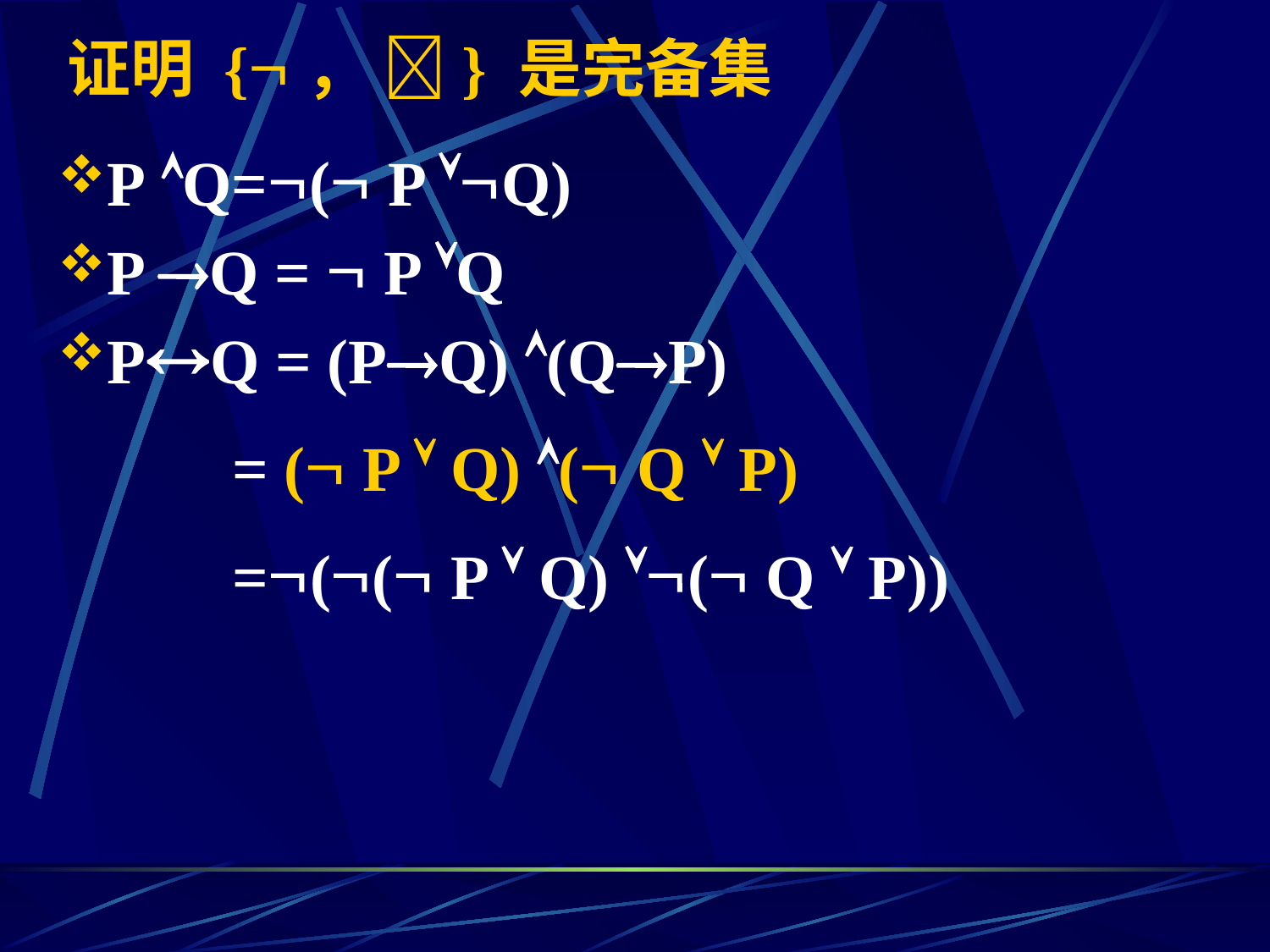

# 证明 {¬， ∨} 是完备集
P ∧Q=¬(¬ P ∨¬Q)
P →Q = ¬ P ∨Q
P↔Q = (P→Q) ∧(Q→P)
           = (¬ P ∨ Q) ∧(¬ Q ∨ P)
           =¬(¬(¬ P ∨ Q) ∨¬(¬ Q ∨ P))

45